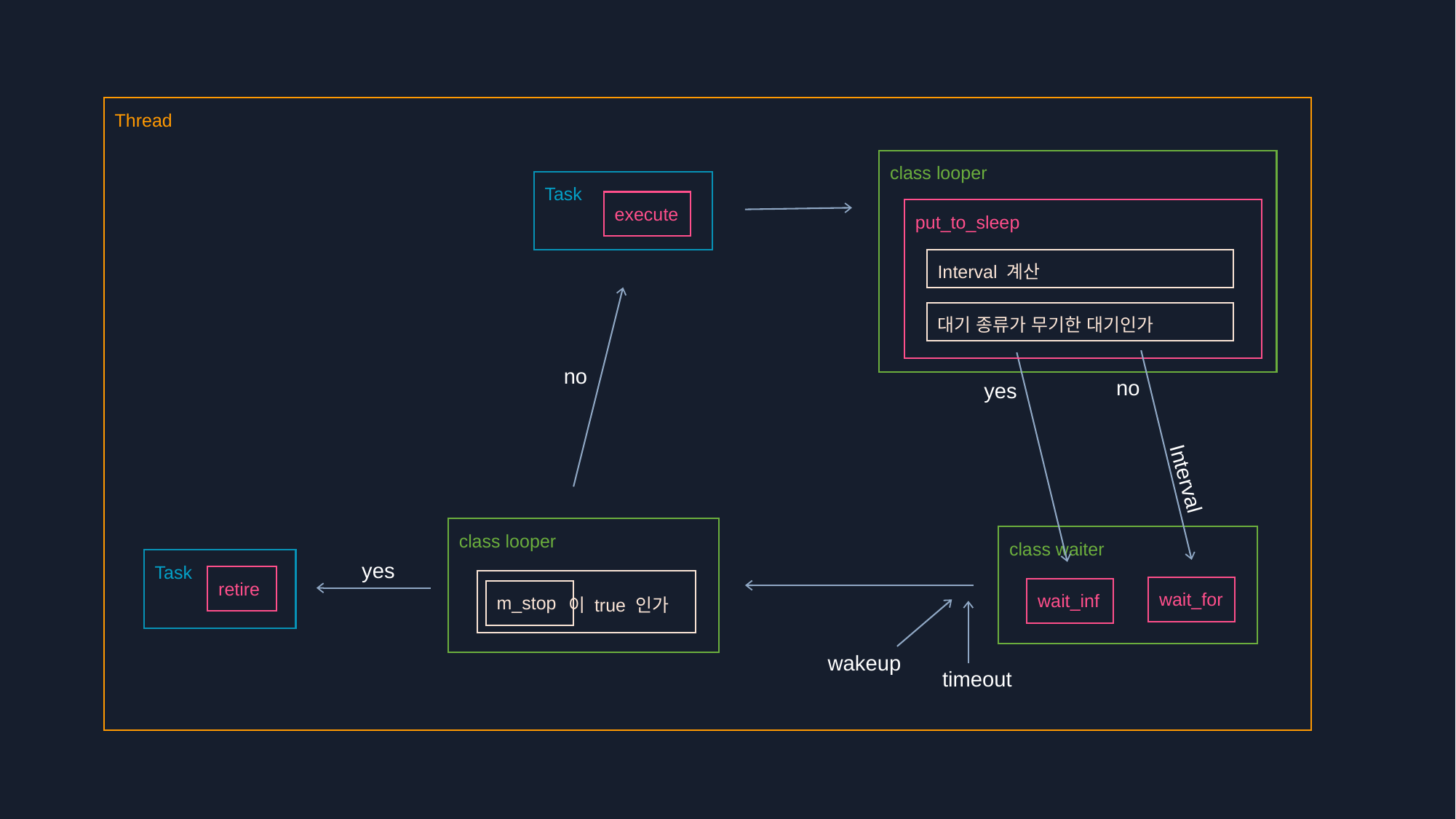

Thread
class looper
Task
execute
put_to_sleep
Interval 계산
대기 종류가 무기한 대기인가
no
no
yes
Interval
class looper

class waiter
Task
yes
retire
                   이 true 인가
wait_for
wait_inf
m_stop
wakeup
timeout